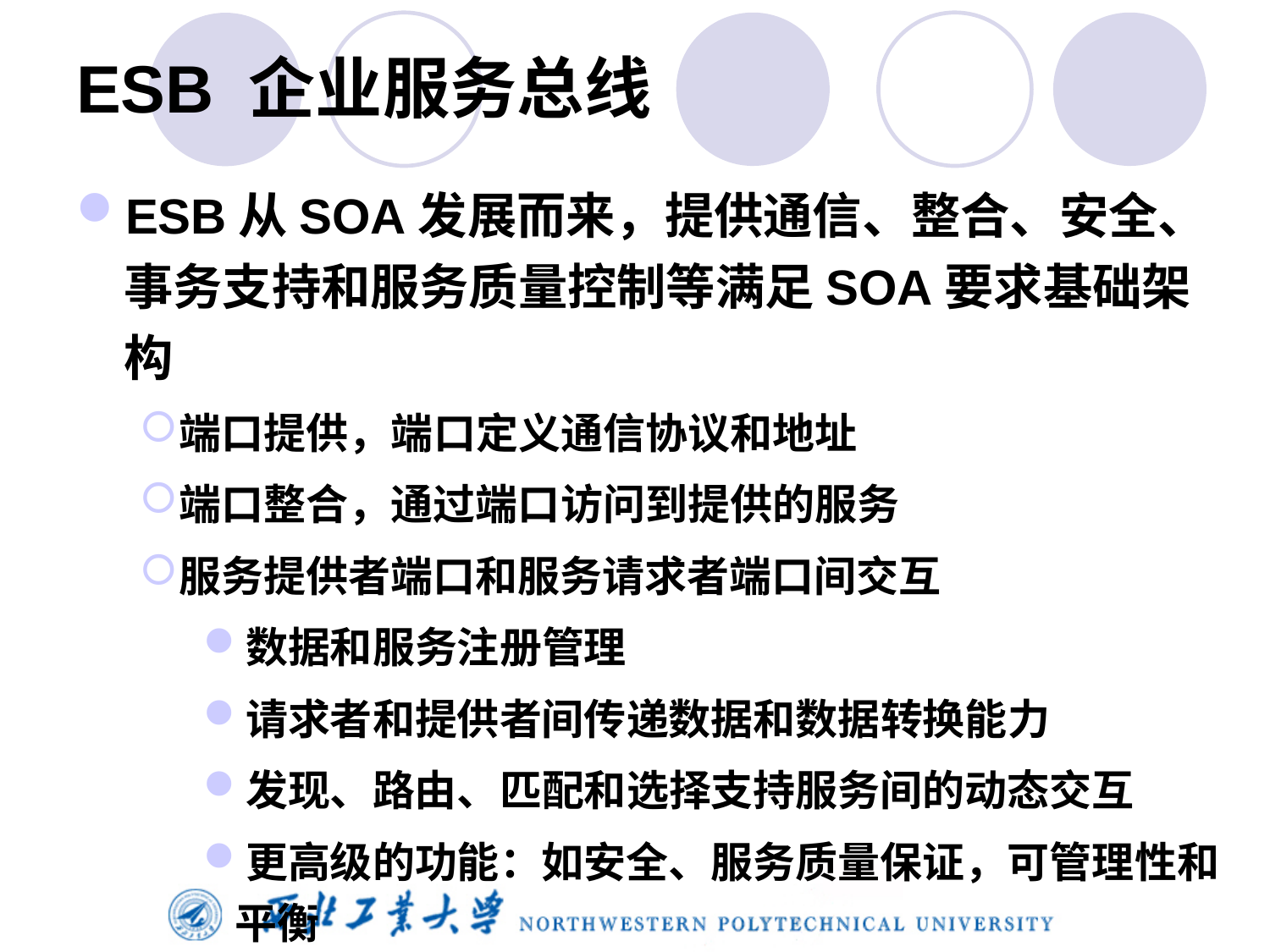

# ESB 企业服务总线
ESB从SOA发展而来，提供通信、整合、安全、事务支持和服务质量控制等满足SOA要求基础架构
端口提供，端口定义通信协议和地址
端口整合，通过端口访问到提供的服务
服务提供者端口和服务请求者端口间交互
数据和服务注册管理
请求者和提供者间传递数据和数据转换能力
发现、路由、匹配和选择支持服务间的动态交互
更高级的功能：如安全、服务质量保证，可管理性和平衡